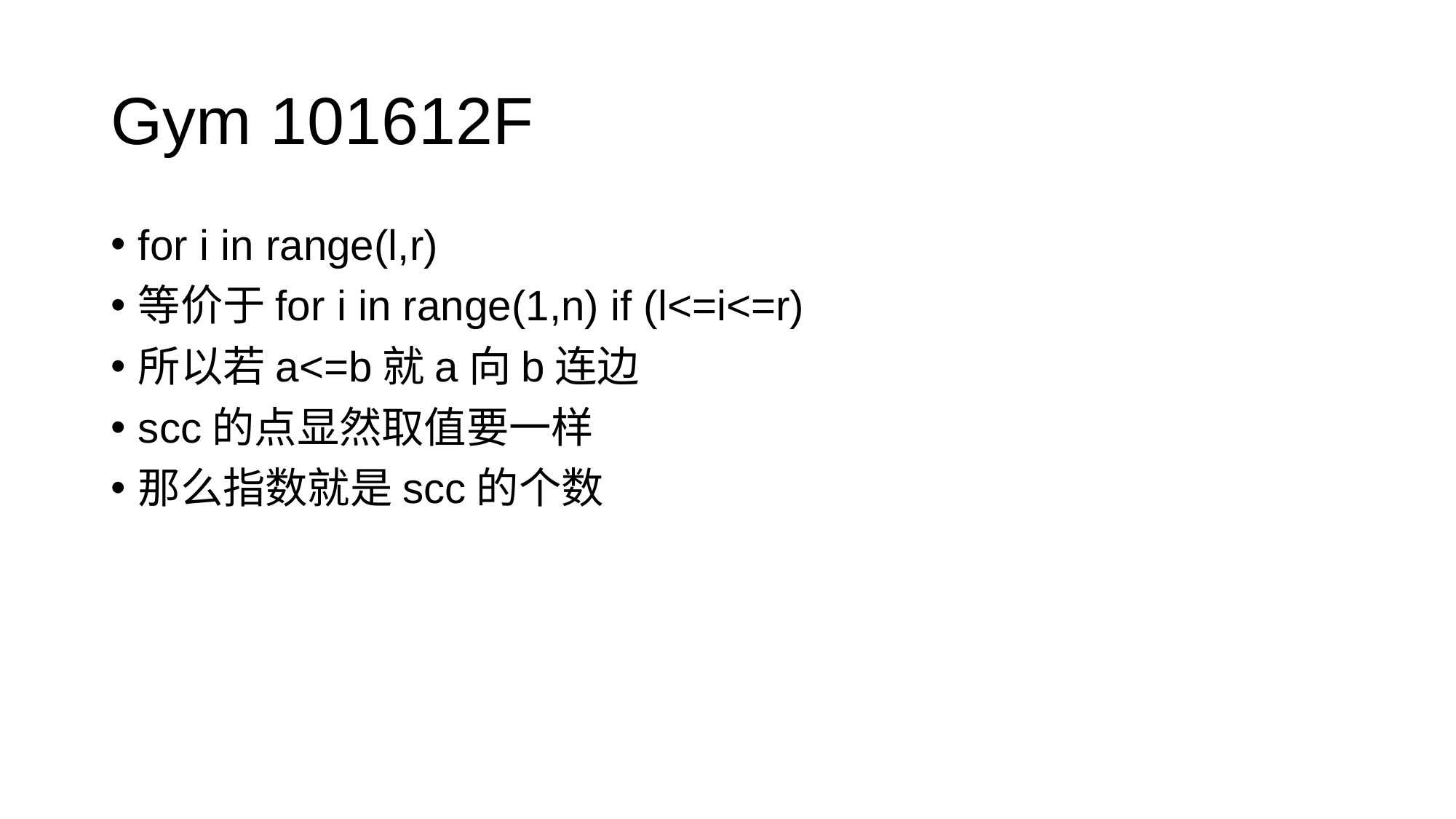

# Gym 101612F
for i in range(l,r)
等价于for i in range(1,n) if (l<=i<=r)
所以若a<=b就a向b连边
scc的点显然取值要一样
那么指数就是scc的个数